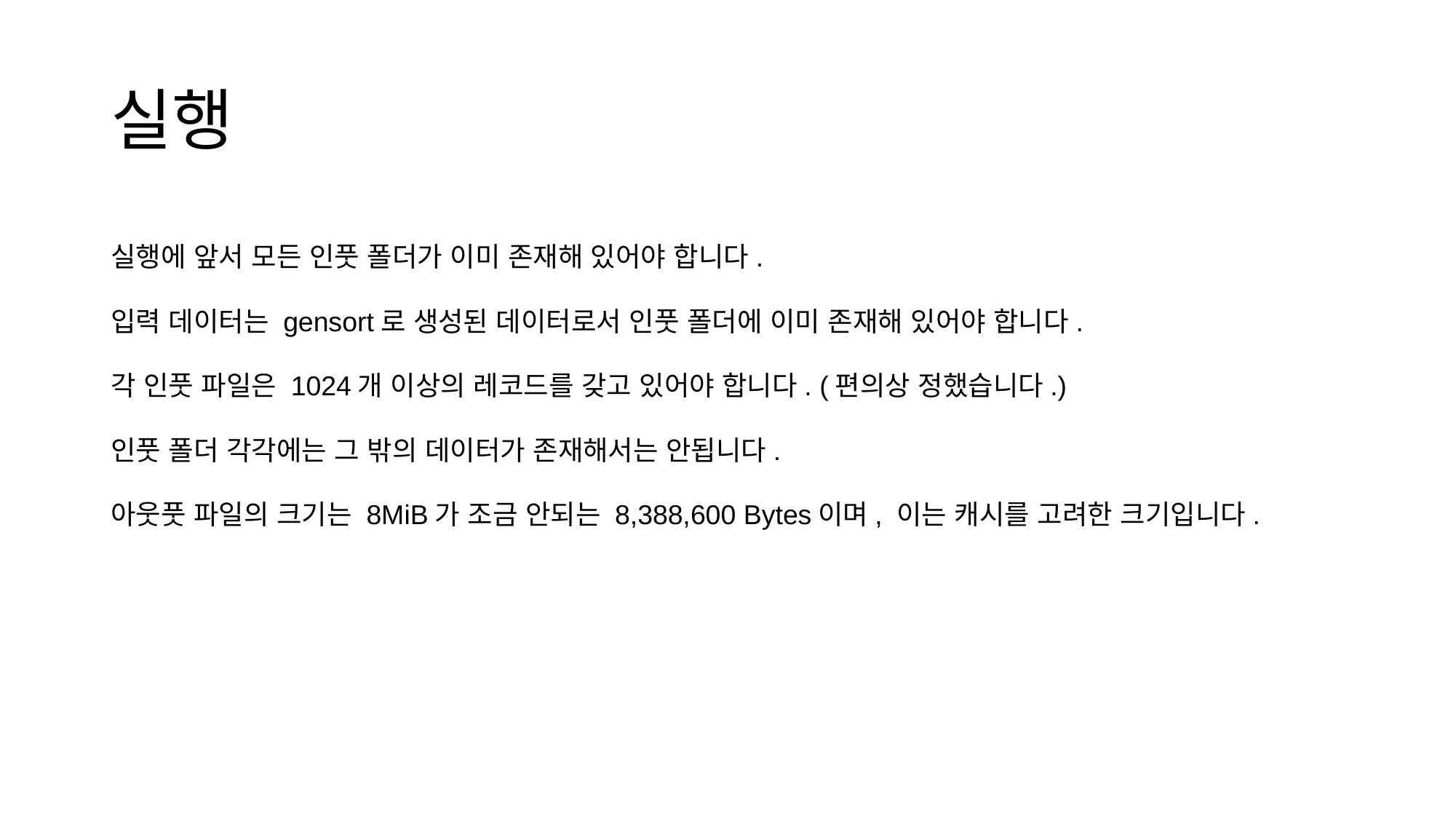

# 실행
실행에 앞서 모든 인풋 폴더가 이미 존재해 있어야 합니다.
입력 데이터는 gensort로 생성된 데이터로서 인풋 폴더에 이미 존재해 있어야 합니다.
각 인풋 파일은 1024개 이상의 레코드를 갖고 있어야 합니다. (편의상 정했습니다.)
인풋 폴더 각각에는 그 밖의 데이터가 존재해서는 안됩니다.
아웃풋 파일의 크기는 8MiB가 조금 안되는 8,388,600 Bytes이며, 이는 캐시를 고려한 크기입니다.